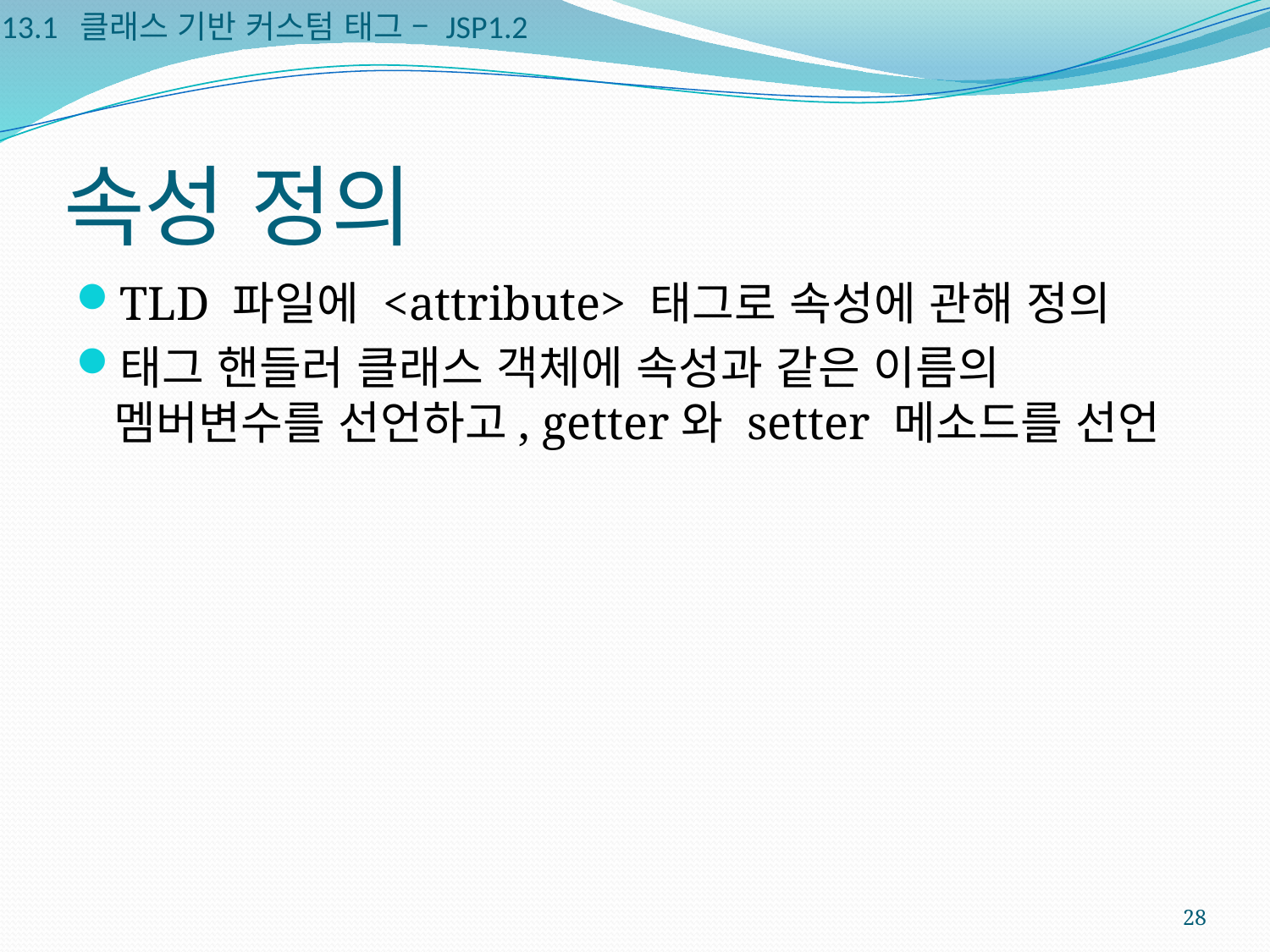

13.1  클래스 기반 커스텀 태그 – JSP1.2
# 속성 정의
TLD 파일에 <attribute> 태그로 속성에 관해 정의
태그 핸들러 클래스 객체에 속성과 같은 이름의 멤버변수를 선언하고, getter와 setter 메소드를 선언

28